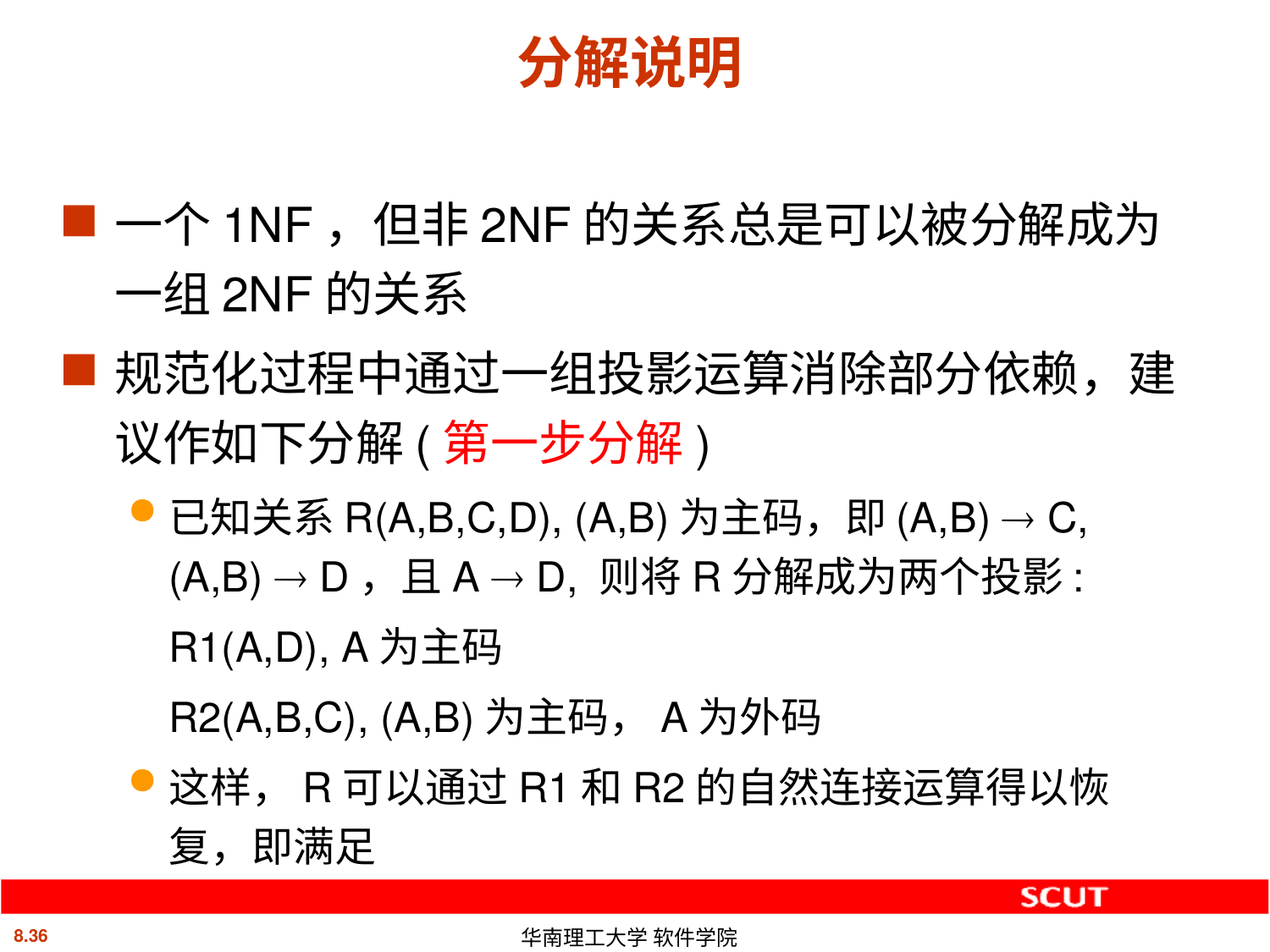

# 分解说明
一个1NF，但非2NF的关系总是可以被分解成为一组2NF的关系
规范化过程中通过一组投影运算消除部分依赖，建议作如下分解(第一步分解)
已知关系R(A,B,C,D), (A,B)为主码，即(A,B) → C, (A,B) → D，且A → D, 则将R分解成为两个投影:
		R1(A,D), A为主码
		R2(A,B,C), (A,B)为主码，A为外码
这样，R可以通过R1和R2的自然连接运算得以恢复，即满足分解的无损连接性